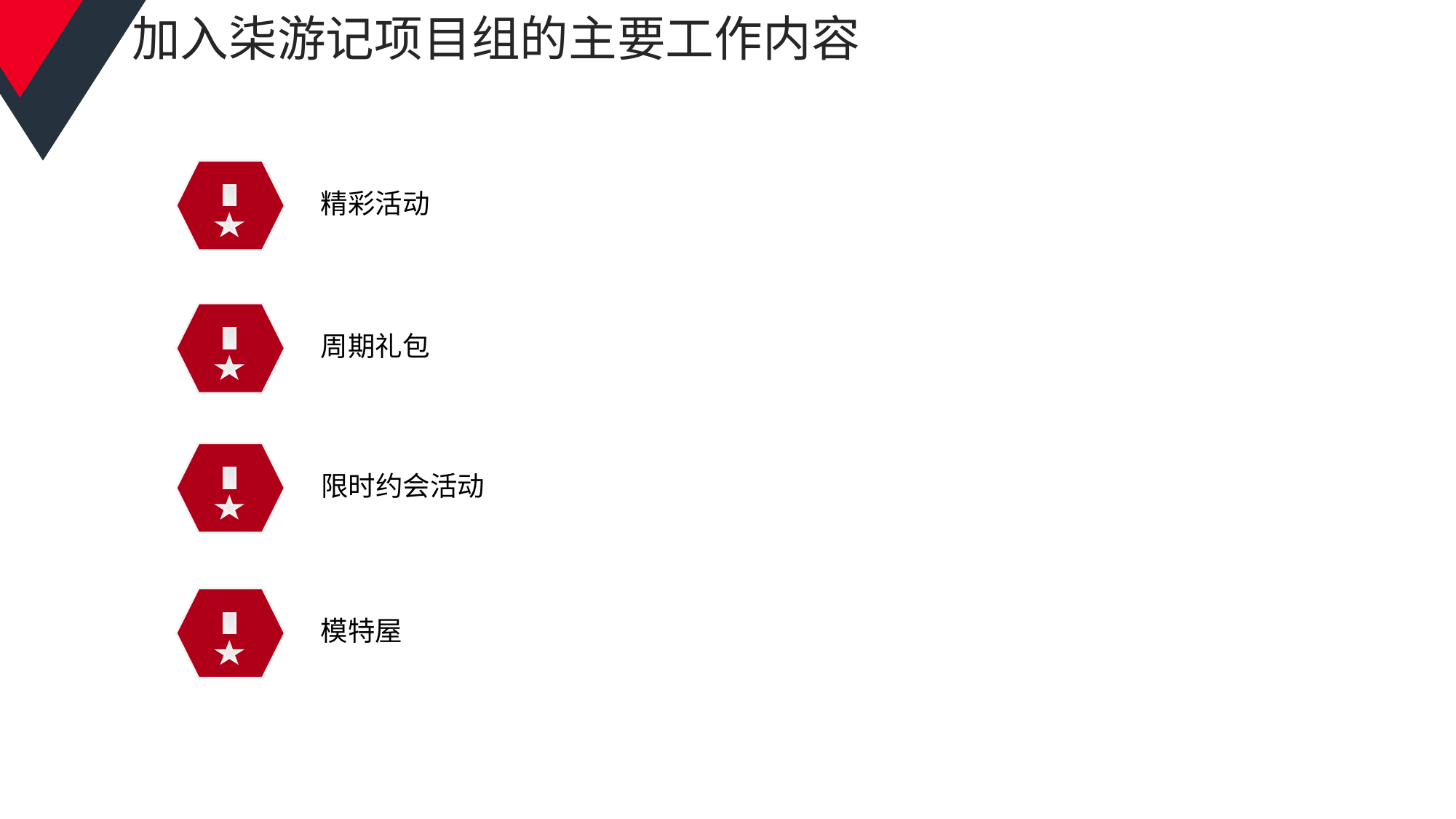

# 加入柒游记项目组的主要工作内容

精彩活动

周期礼包

限时约会活动

模特屋